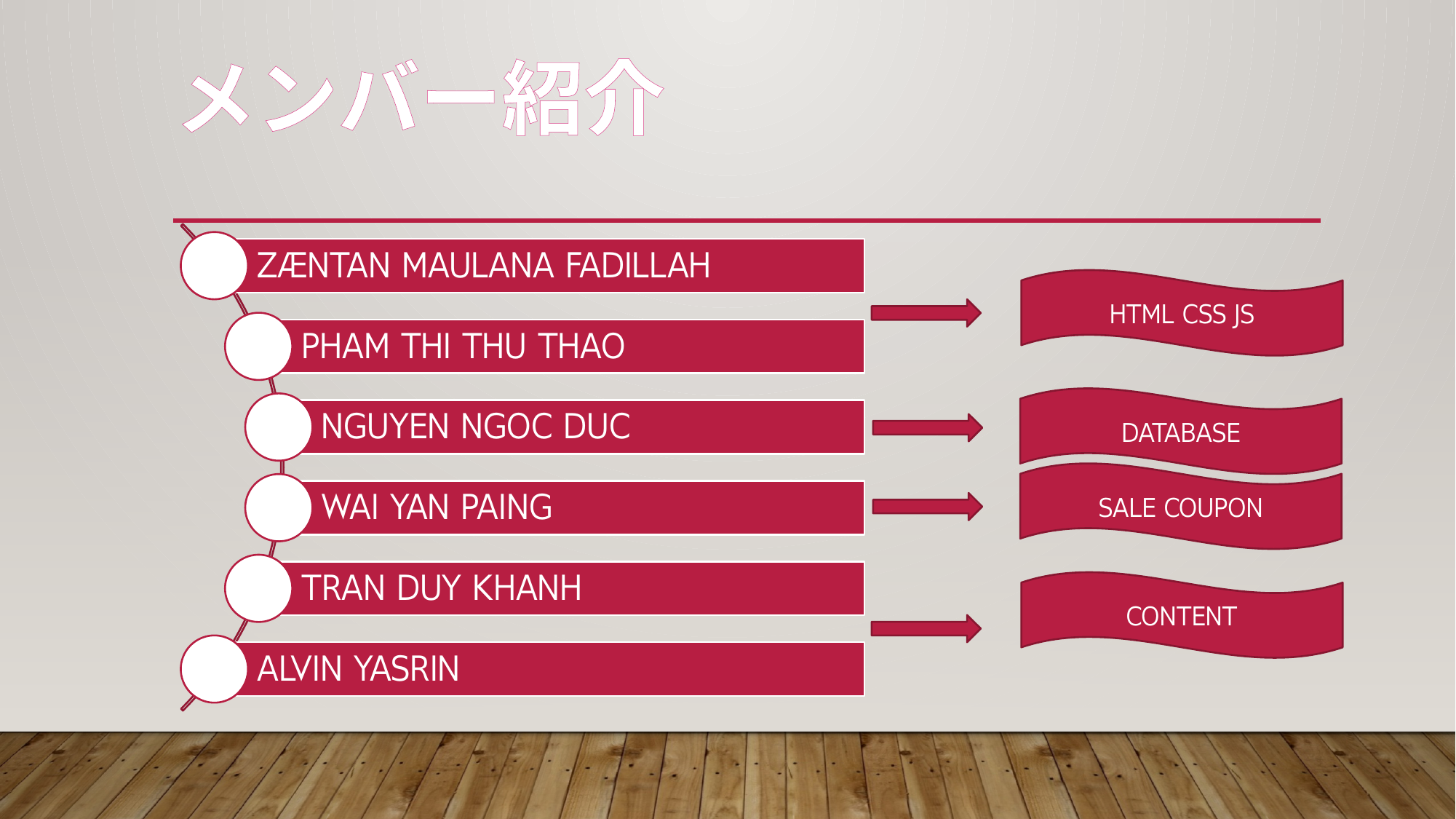

メンバー紹介
ZAENTAN MAULANA FADILLAH
PHAM THI THU THAO
NGUYEN NGOC DUC
WAI YAN PAING
TRAN DUY KHANH
ALVIN YASRIN
HTML CSS JS

DATABASE

SALE COUPON

CONTENT